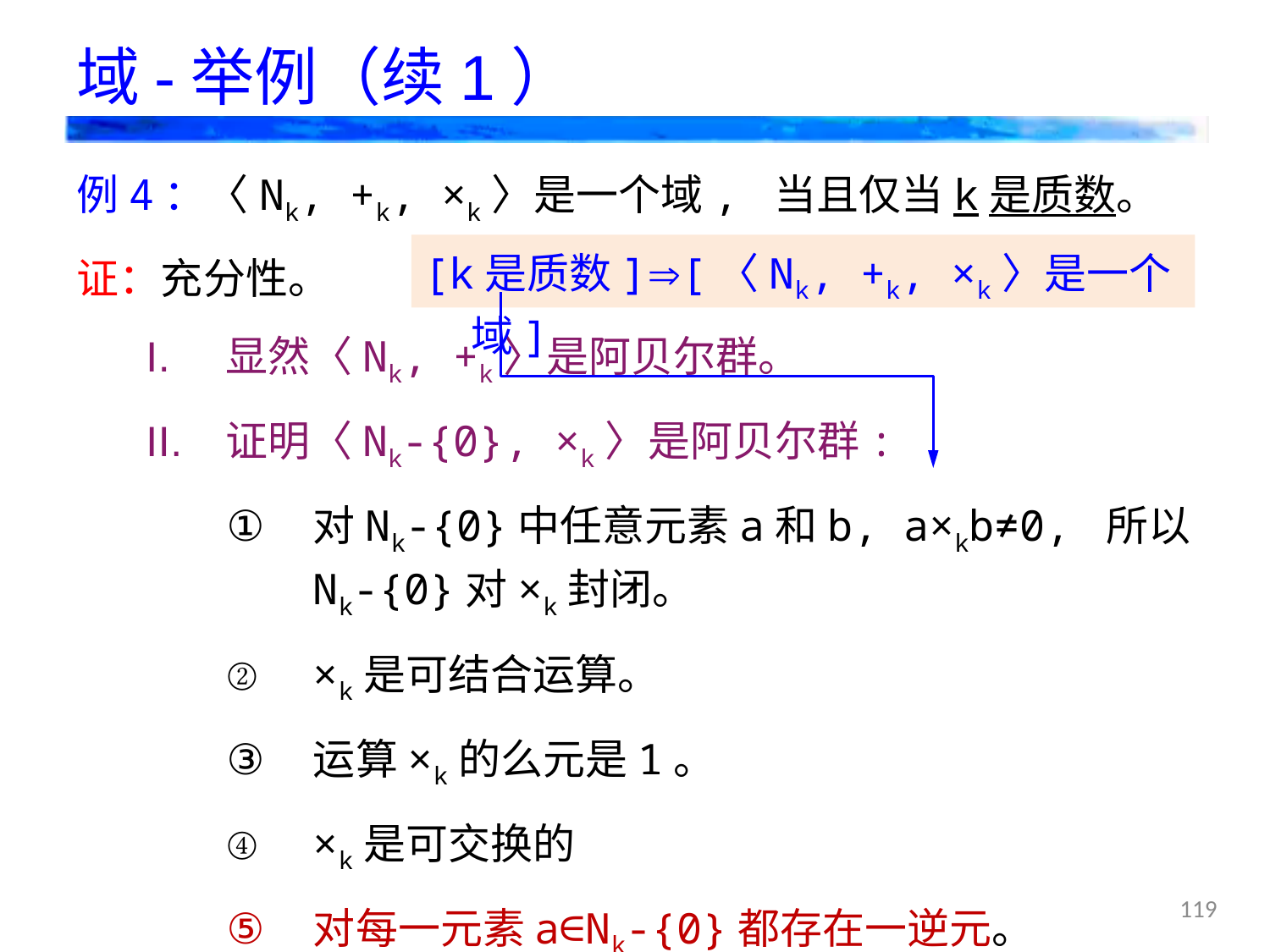

# 域-举例（续1）
例4：〈Nk, +k, ×k〉是一个域, 当且仅当k是质数。
证：充分性。
显然〈Nk, +k〉是阿贝尔群。
证明〈Nk-{0}, ×k〉是阿贝尔群:
对Nk-{0}中任意元素a和b, a×kb≠0, 所以Nk-{0}对×k封闭。
×k是可结合运算。
运算×k的么元是1。
×k是可交换的
对每一元素a∈Nk-{0}都存在一逆元。
[k是质数]⇒[〈Nk, +k, ×k〉是一个域]

119